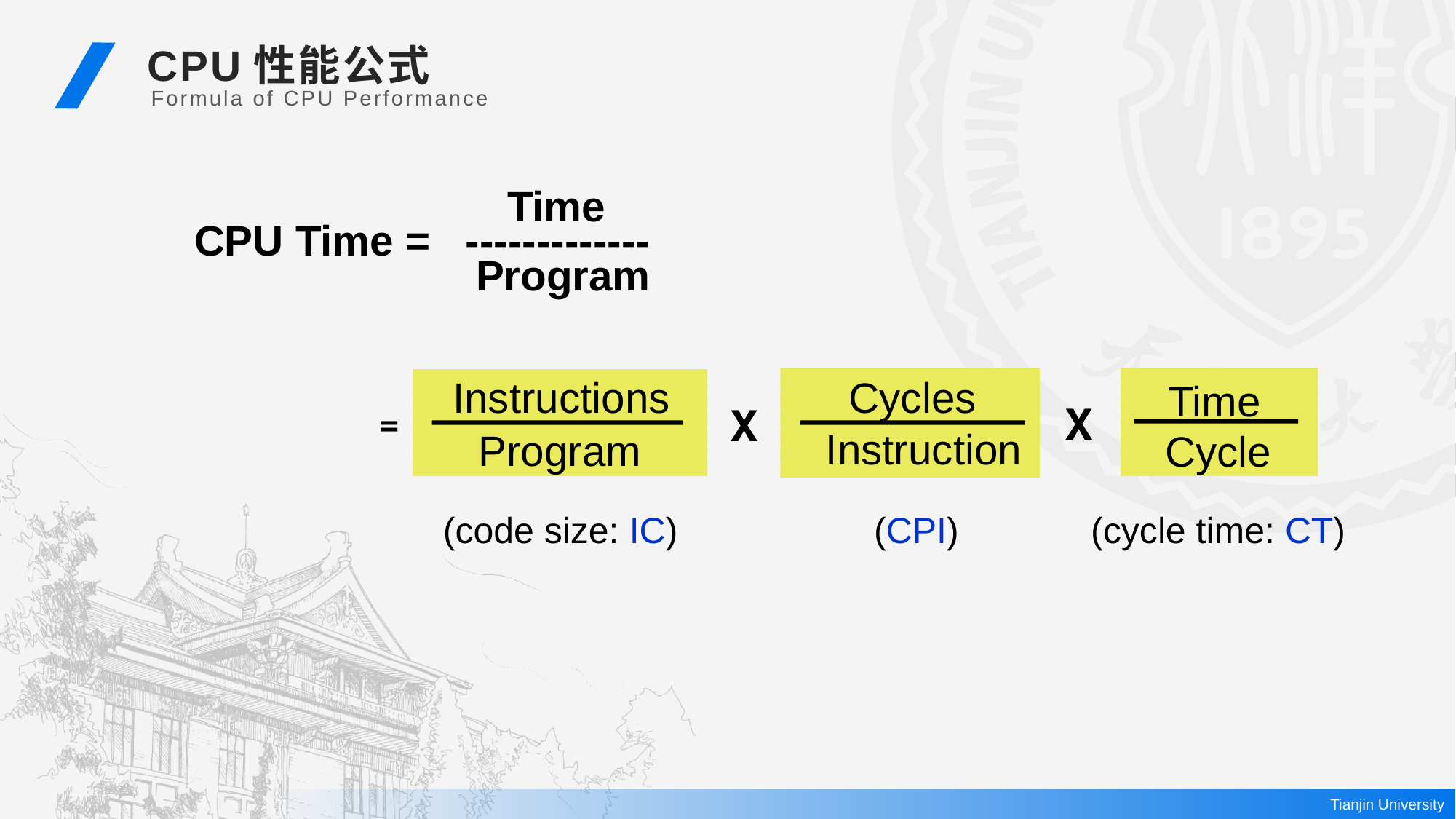

CPU性能公式
   Formula of CPU Performance
Time
CPU Time =   -------------
 Program

Instructions
   Cycles
Time
X
X
=

Instruction
 Program
Cycle
 (code size: IC)
 (CPI)
 (cycle time: CT)